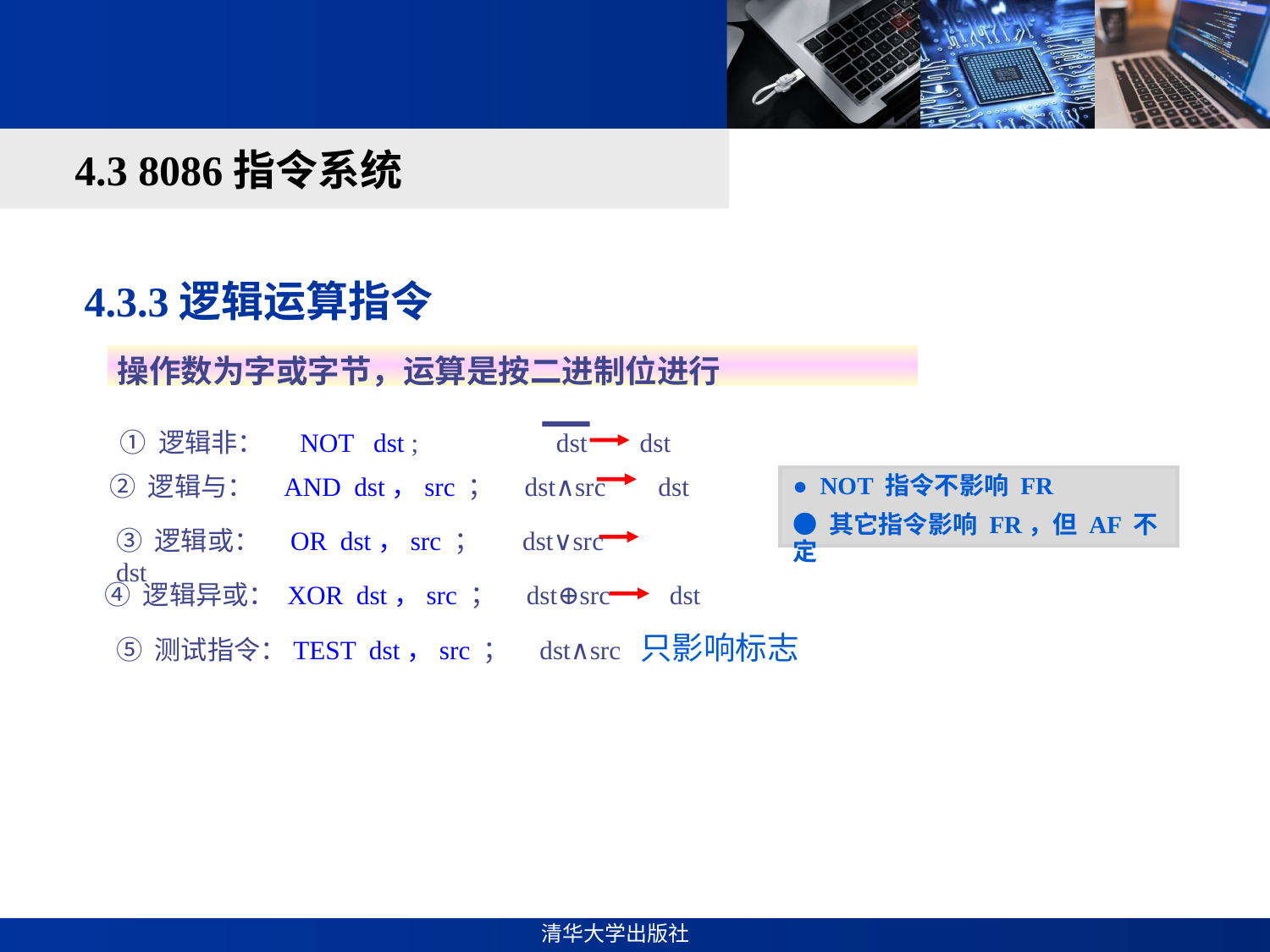

#
4.3 8086指令系统

4.3.3逻辑运算指令
操作数为字或字节，运算是按二进制位进行
① 逻辑非：     NOT   dst ;                     dst        dst

② 逻辑与：    AND  dst，src ；    dst∧src        dst
●  NOT 指令不影响 FR
● 其它指令影响 FR，但 AF 不定

③ 逻辑或：    OR  dst，src ；      dst∨src         dst

④ 逻辑异或： XOR  dst，src ；    dst⊕src         dst

⑤ 测试指令：TEST  dst，src ；    dst∧src  只影响标志